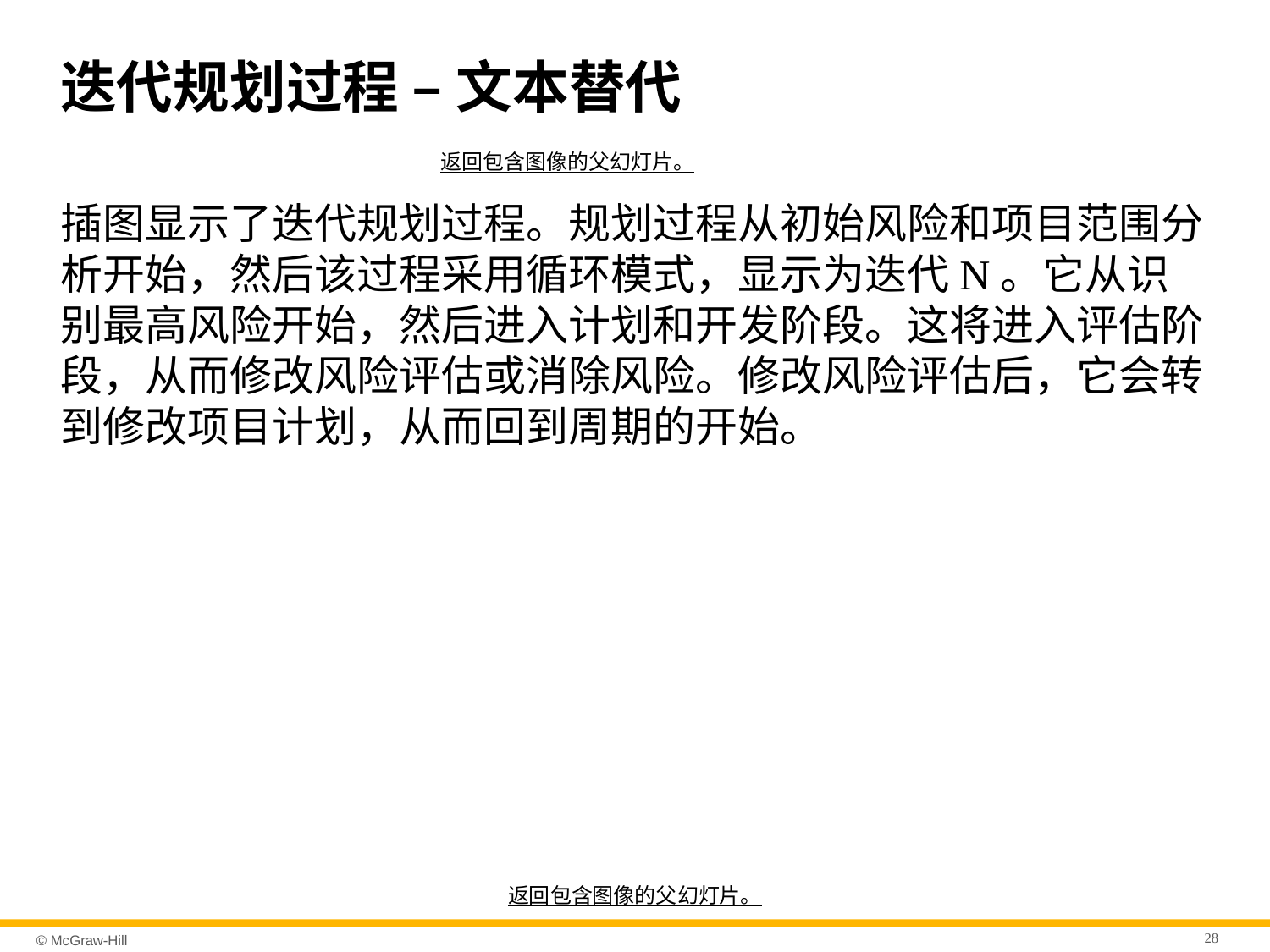

# 迭代规划过程 – 文本替代
返回包含图像的父幻灯片。
插图显示了迭代规划过程。规划过程从初始风险和项目范围分析开始，然后该过程采用循环模式，显示为迭代N。它从识别最高风险开始，然后进入计划和开发阶段。这将进入评估阶段，从而修改风险评估或消除风险。修改风险评估后，它会转到修改项目计划，从而回到周期的开始。
返回包含图像的父幻灯片。
28